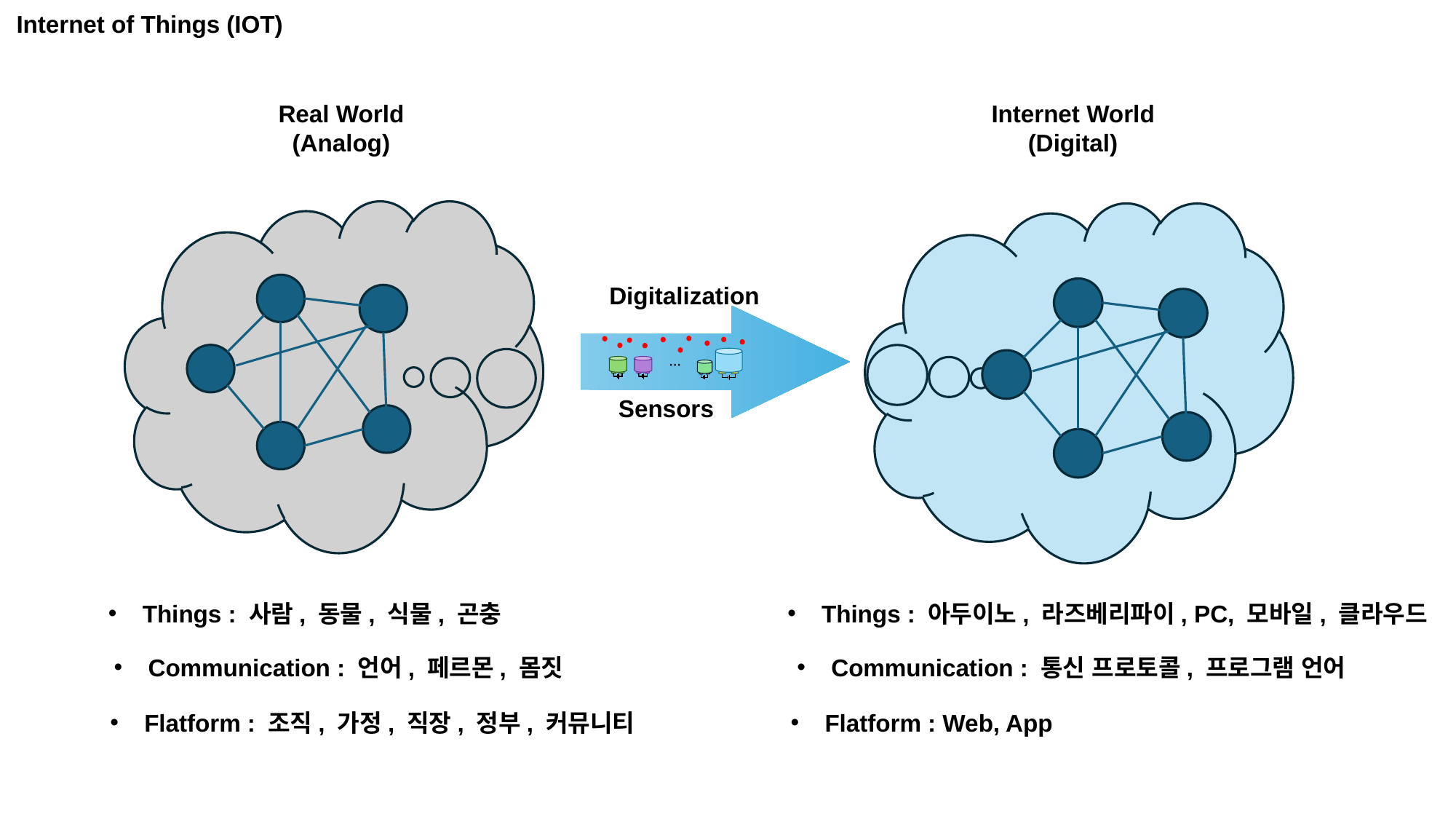

Internet of Things (IOT)
Real World
(Analog)
Internet World
(Digital)

Digitalization

Sensors
Things : 사람, 동물, 식물, 곤충
Things : 아두이노, 라즈베리파이, PC, 모바일, 클라우드
Communication : 언어, 페르몬, 몸짓
Communication : 통신 프로토콜, 프로그램 언어
Flatform : 조직, 가정, 직장, 정부, 커뮤니티
Flatform : Web, App